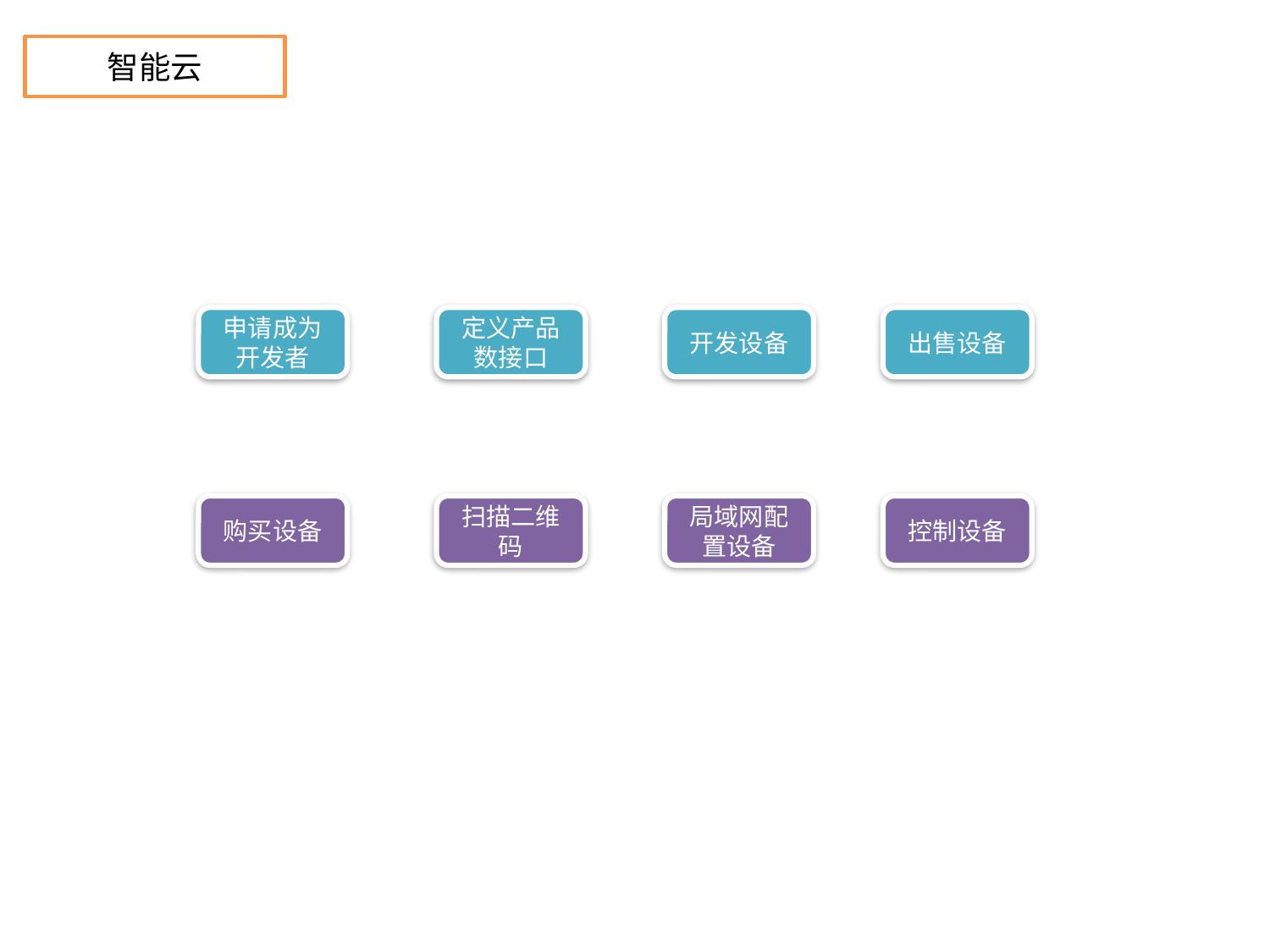

智能云
申请成为开发者
定义产品数接口
开发设备
出售设备
购买设备
扫描二维码
局域网配置设备
控制设备